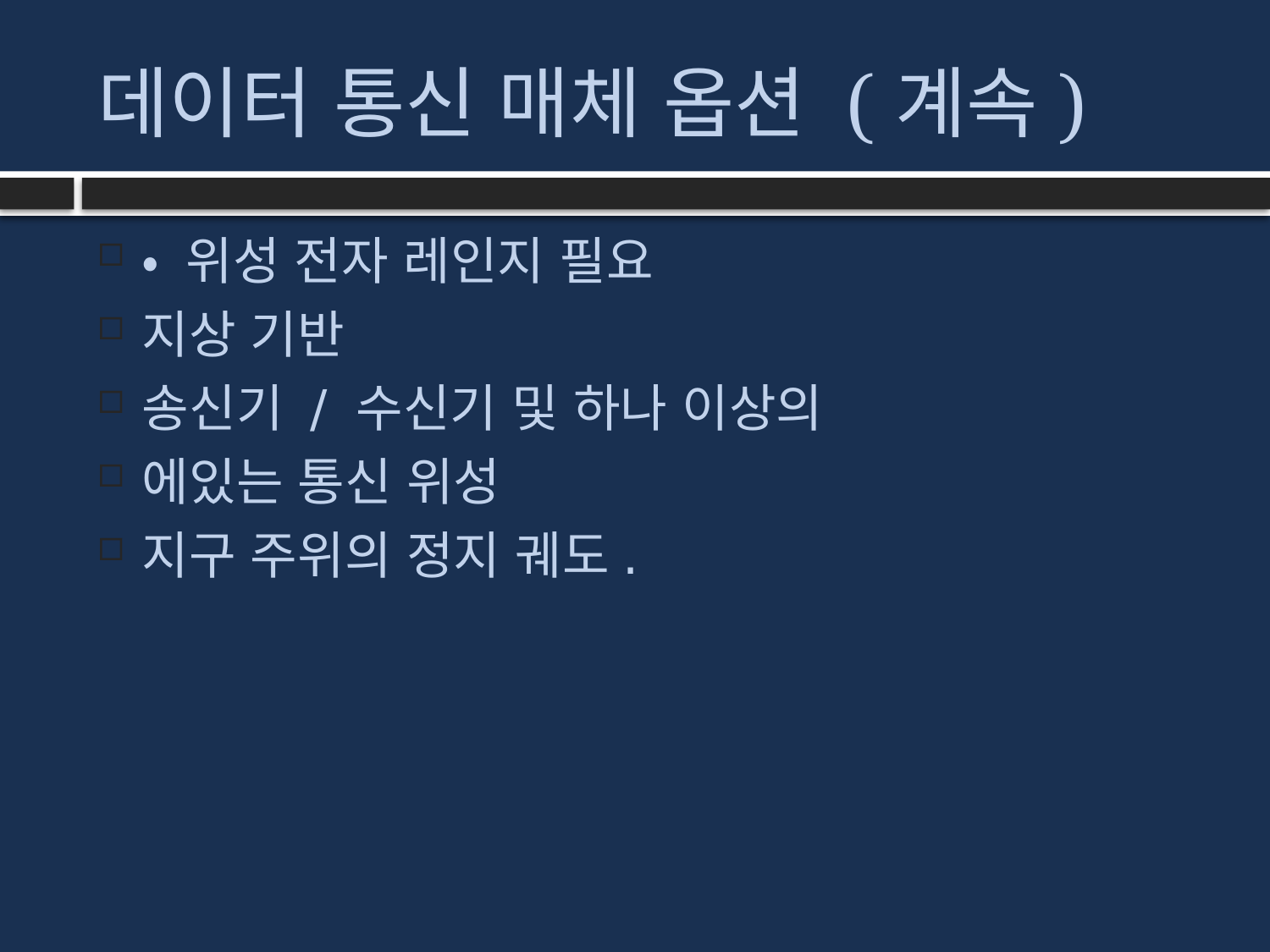

# 데이터 통신 매체 옵션 (계속)
• 위성 전자 레인지 필요
지상 기반
송신기 / 수신기 및 하나 이상의
에있는 통신 위성
지구 주위의 정지 궤도.